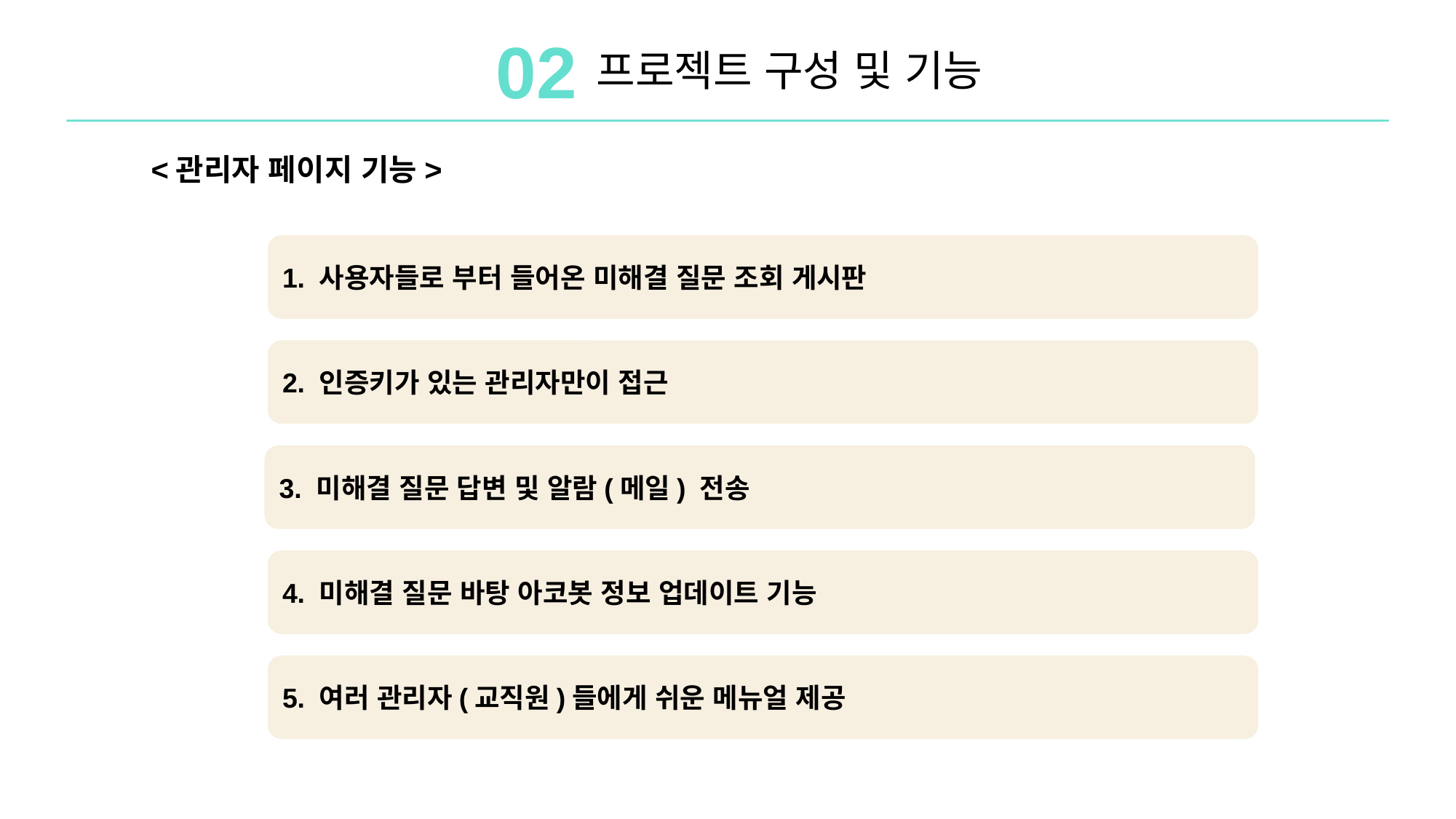

02
프로젝트 구성 및 기능

<관리자 페이지 기능>

1. 사용자들로 부터 들어온 미해결 질문 조회 게시판
2. 인증키가 있는 관리자만이 접근
3. 미해결 질문 답변 및 알람(메일) 전송
4. 미해결 질문 바탕 아코봇 정보 업데이트 기능
5. 여러 관리자(교직원)들에게 쉬운 메뉴얼 제공